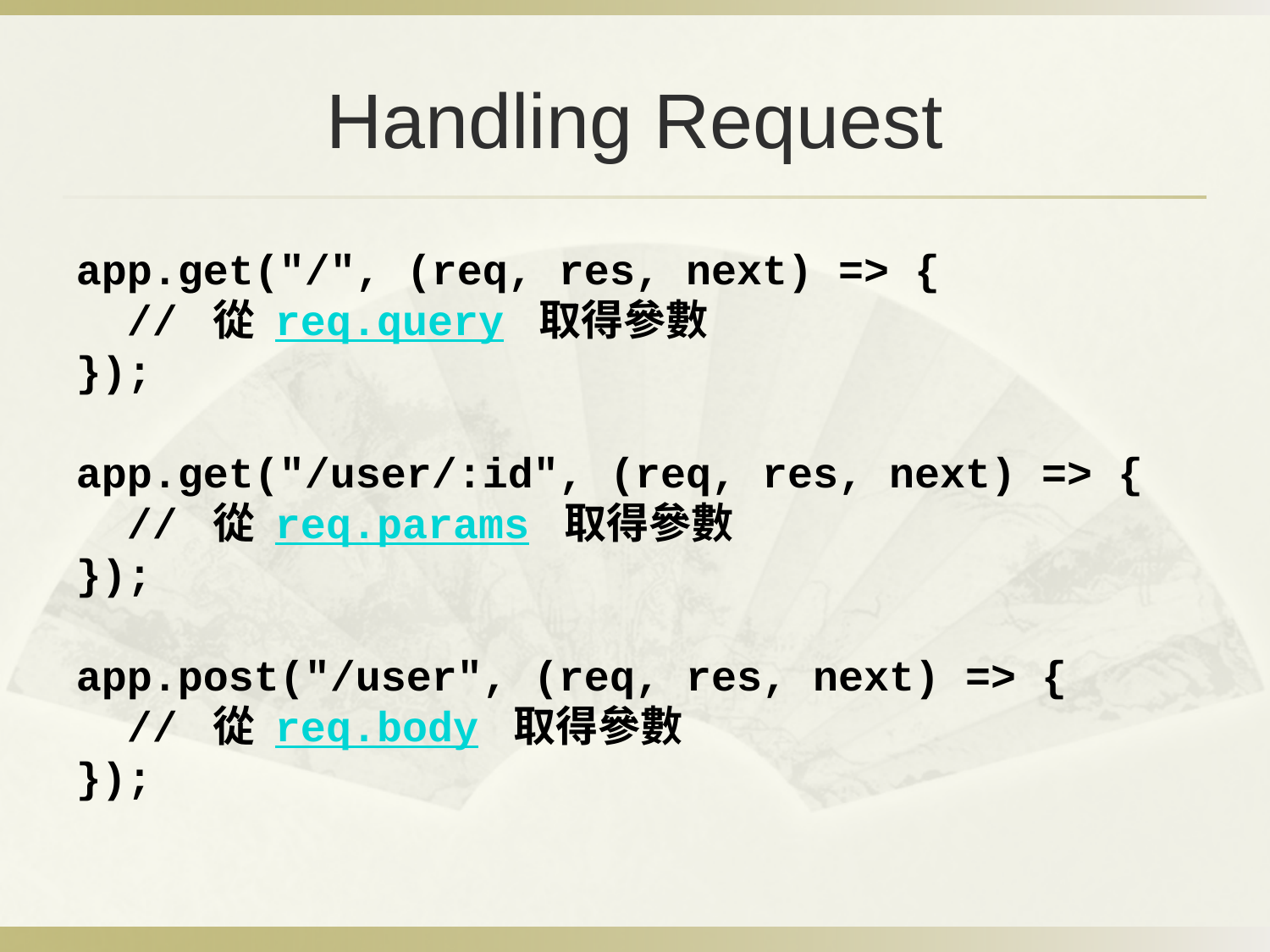

# Handling Request
app.get("/", (req, res, next) => {
  // 從 req.query 取得參數
});

app.get("/user/:id", (req, res, next) => {
  // 從 req.params 取得參數
});

app.post("/user", (req, res, next) => {
  // 從 req.body 取得參數
});